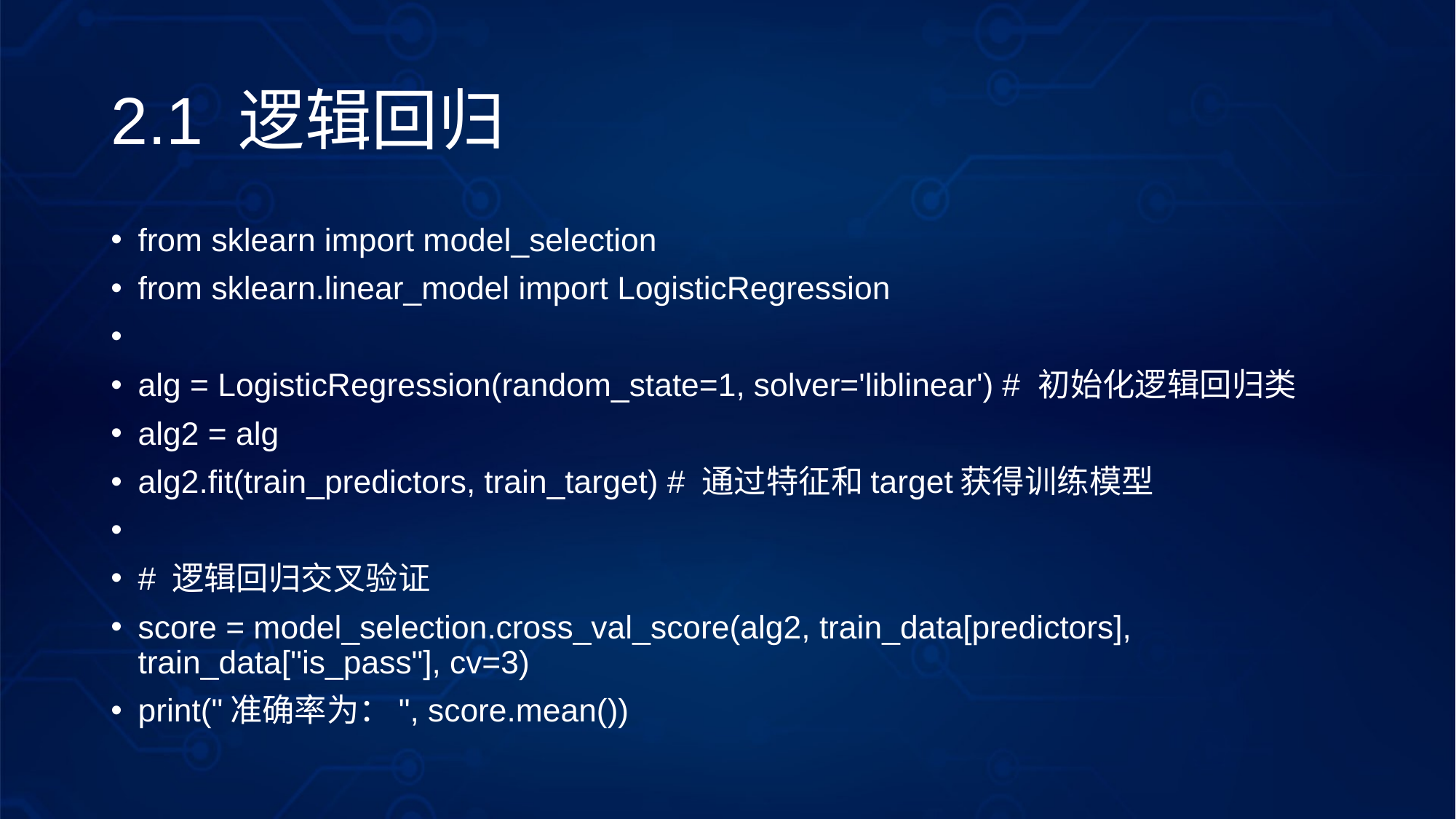

# 2.1 逻辑回归
from sklearn import model_selection
from sklearn.linear_model import LogisticRegression
​
alg = LogisticRegression(random_state=1, solver='liblinear') # 初始化逻辑回归类
alg2 = alg
alg2.fit(train_predictors, train_target) # 通过特征和target获得训练模型
​
# 逻辑回归交叉验证
score = model_selection.cross_val_score(alg2, train_data[predictors], train_data["is_pass"], cv=3)
print("准确率为：", score.mean())